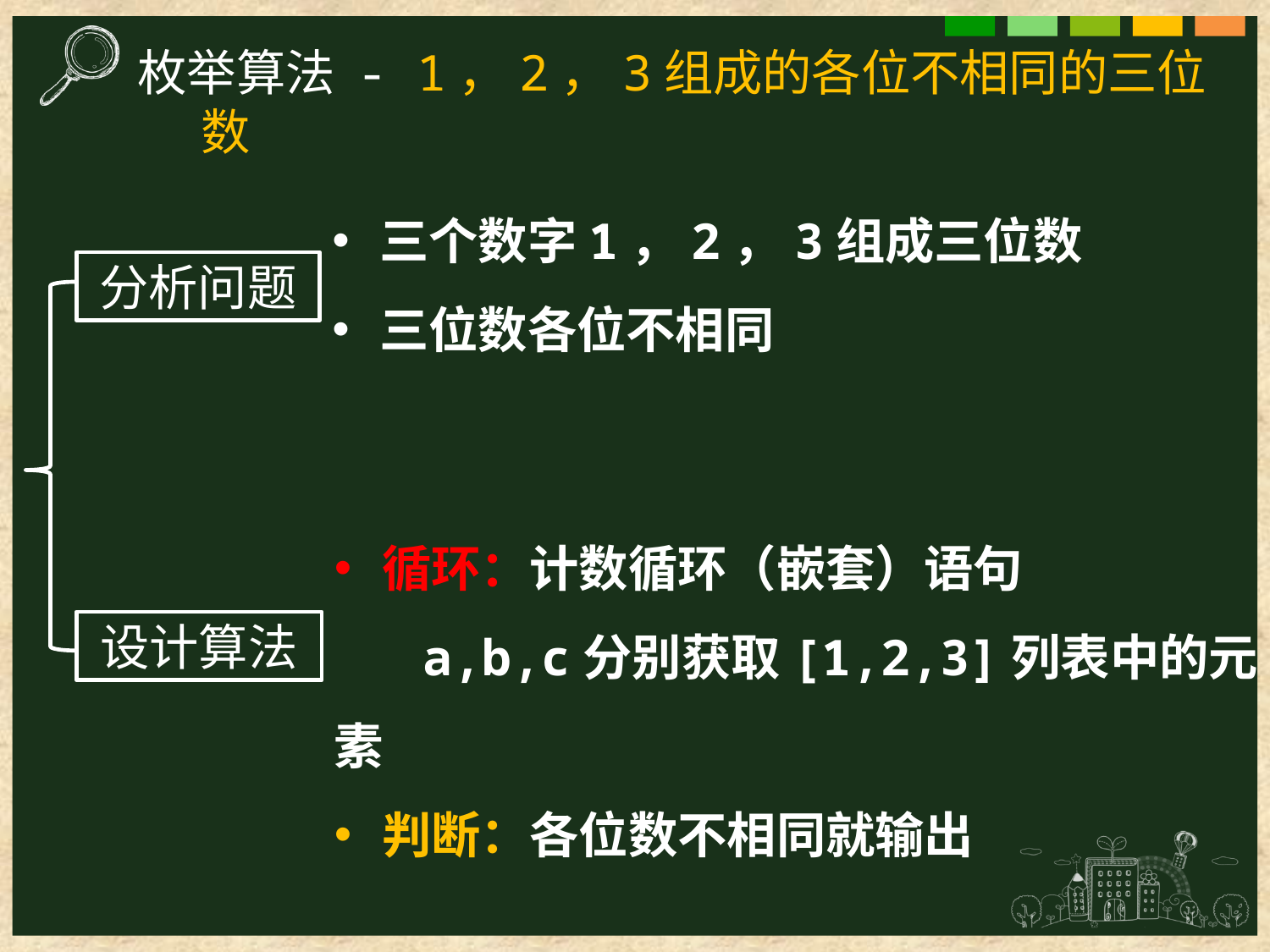

枚举算法 - 1，2，3组成的各位不相同的三位数
三个数字1，2，3组成三位数
三位数各位不相同
分析问题

循环：计数循环（嵌套）语句
   a,b,c分别获取[1,2,3]列表中的元素
判断：各位数不相同就输出
设计算法